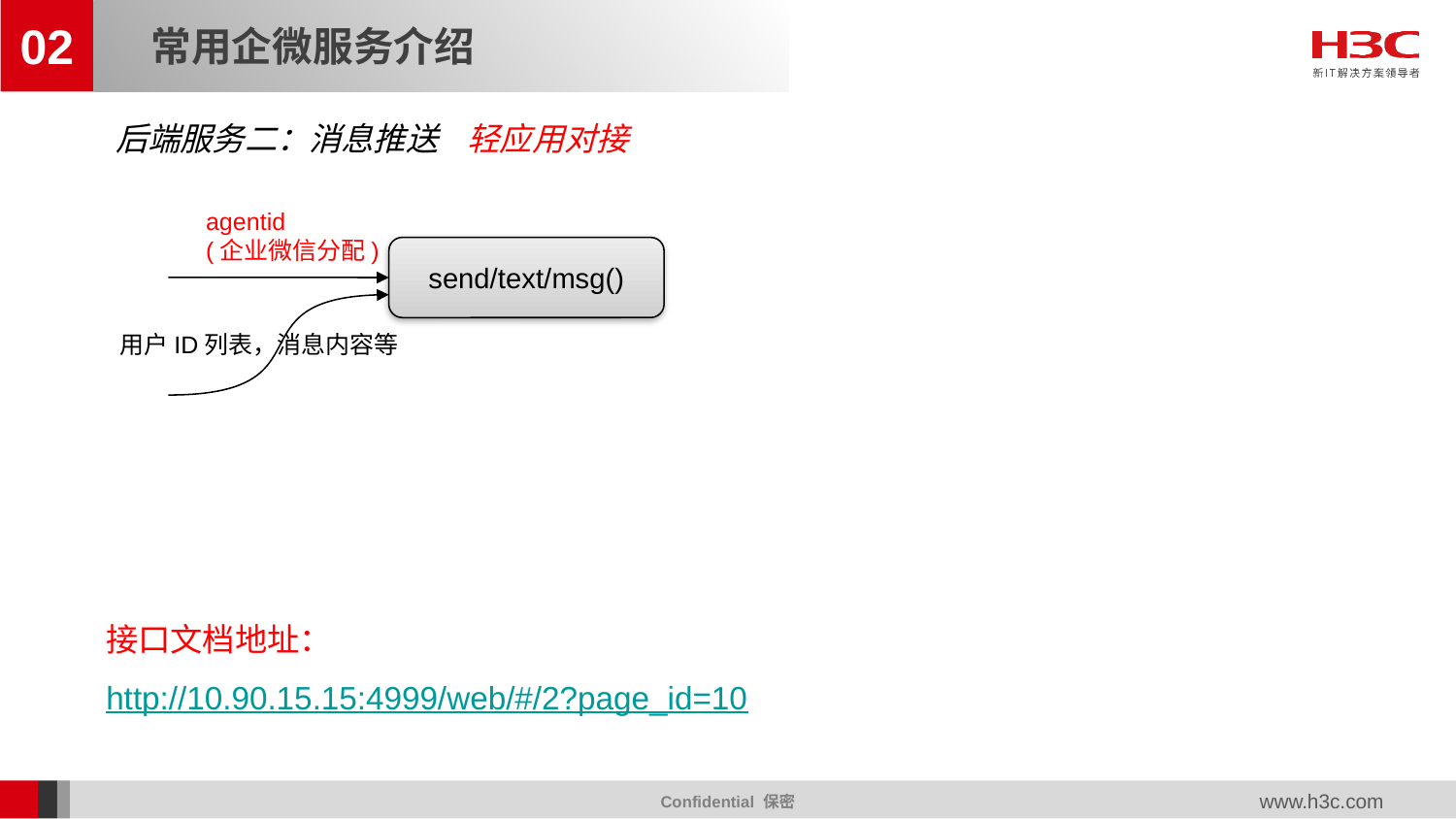

02
常用企微服务介绍
后端服务二：消息推送    轻应用对接
agentid
(企业微信分配)
send/text/msg()
用户ID列表，消息内容等
接口文档地址：
http://10.90.15.15:4999/web/#/2?page_id=10